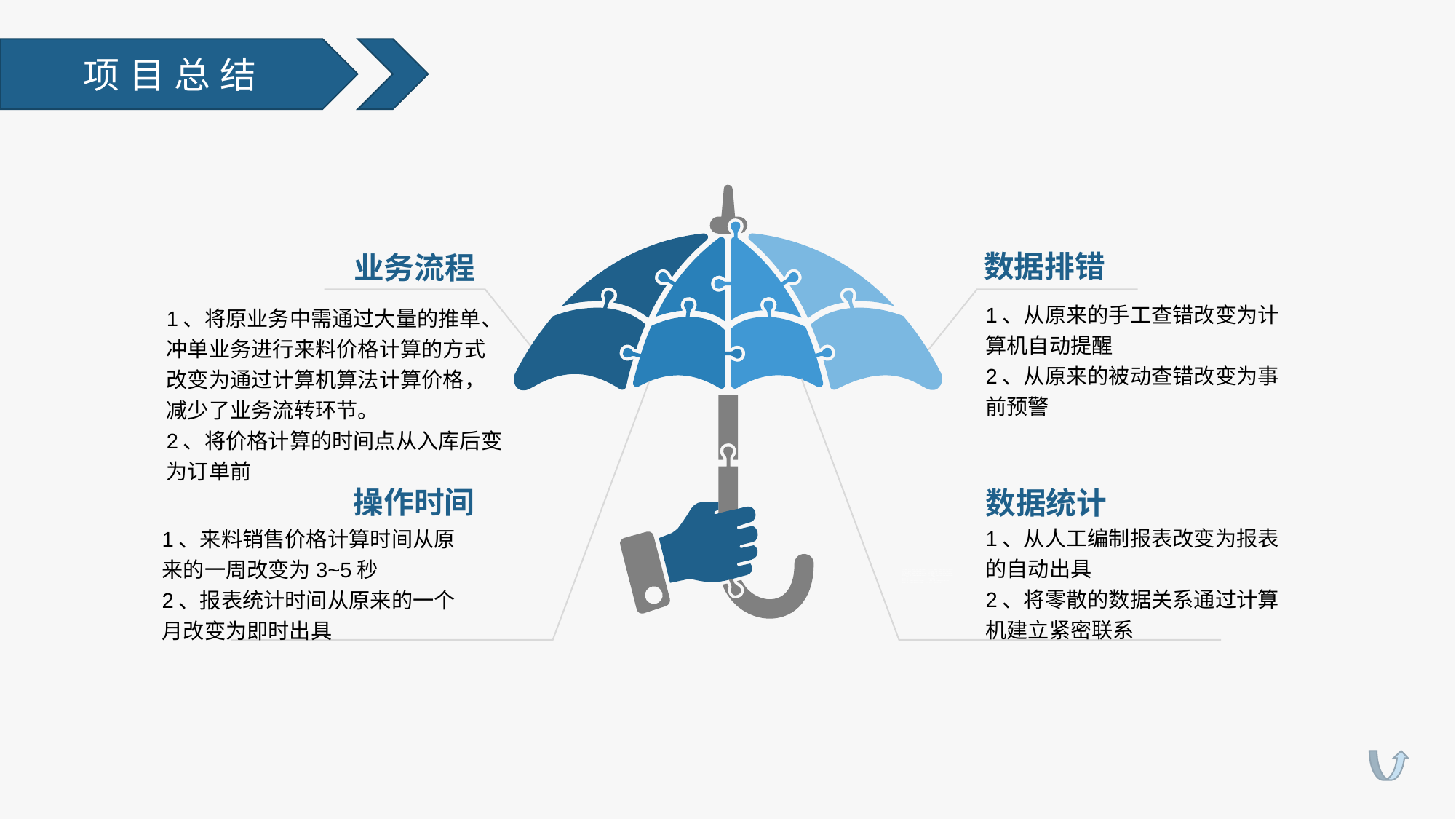

项目总结

数据排错
1、从原来的手工查错改变为计算机自动提醒
2、从原来的被动查错改变为事前预警
业务流程
1、将原业务中需通过大量的推单、冲单业务进行来料价格计算的方式改变为通过计算机算法计算价格，减少了业务流转环节。
2、将价格计算的时间点从入库后变为订单前

操作时间
1、来料销售价格计算时间从原来的一周改变为3~5秒
2、报表统计时间从原来的一个月改变为即时出具
数据统计
1、从人工编制报表改变为报表的自动出具
2、将零散的数据关系通过计算机建立紧密联系